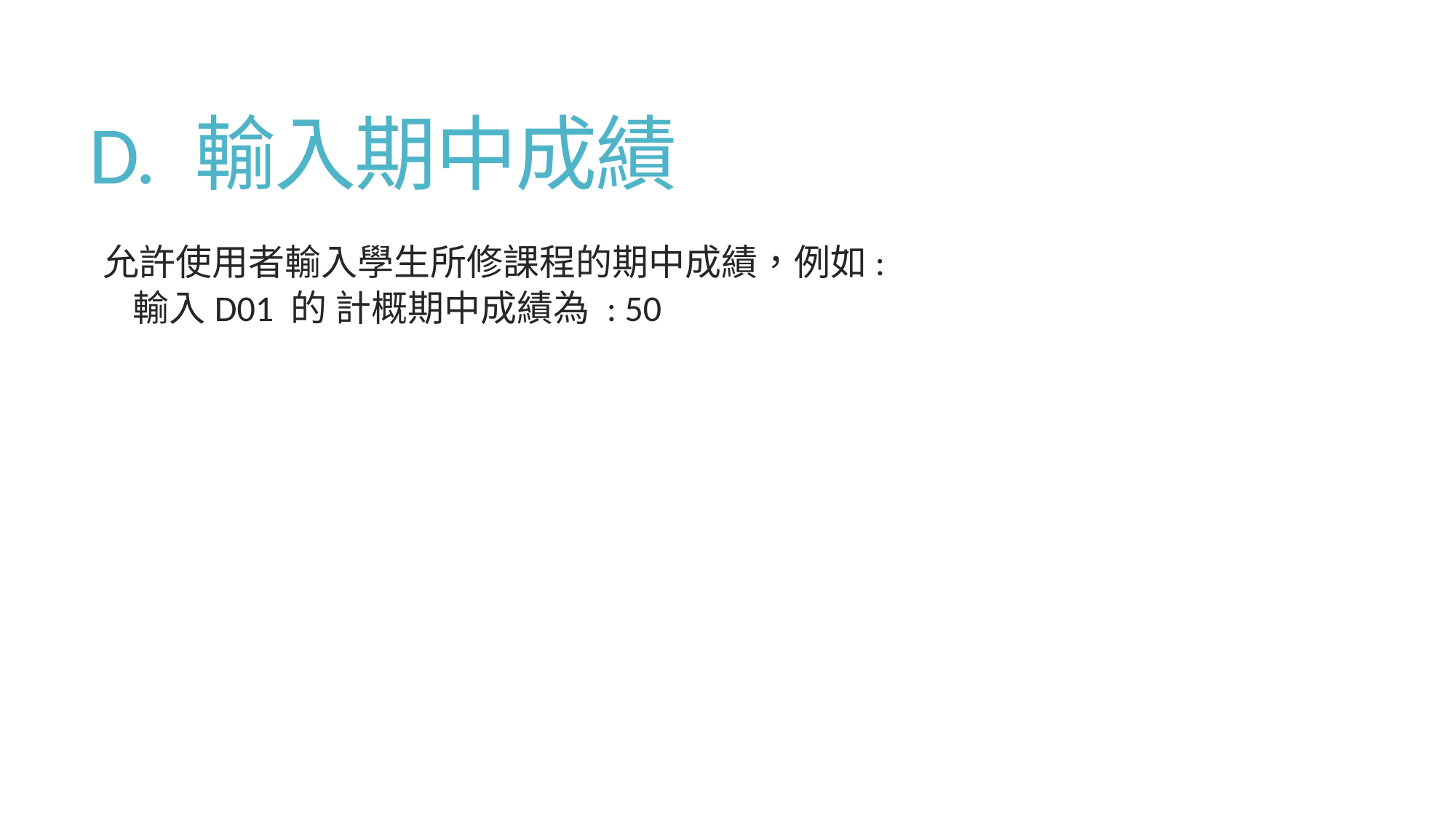

# D. 輸入期中成績
允許使用者輸入學生所修課程的期中成績，例如:
輸入D01 的 計概期中成績為 : 50